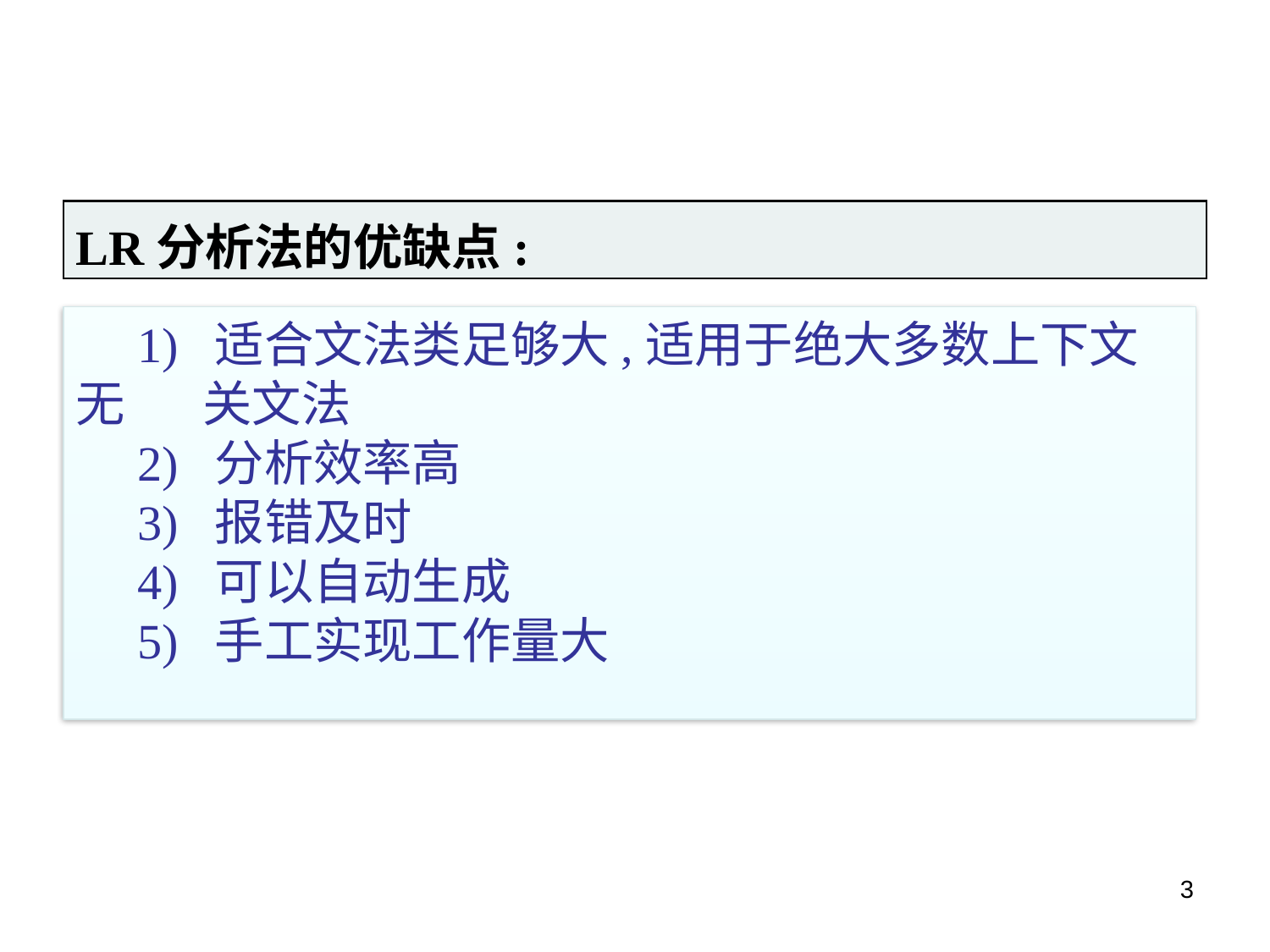

LR分析法的优缺点:
     1)  适合文法类足够大,适用于绝大多数上下文无   	关文法
     2)  分析效率高
     3)  报错及时
     4)  可以自动生成
     5)  手工实现工作量大

3